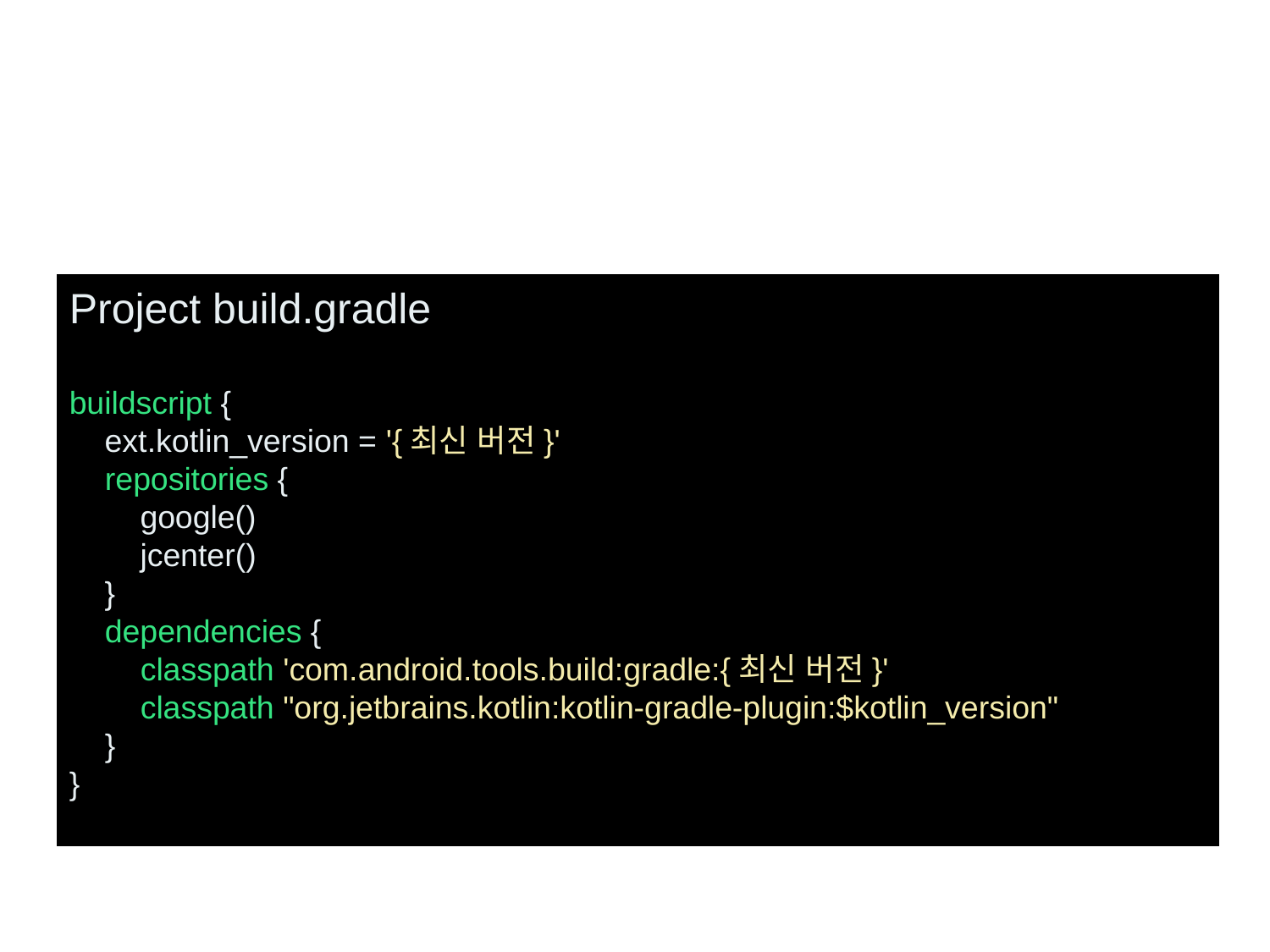

Project build.gradle
buildscript {
    ext.kotlin_version = '{최신 버전}'
    repositories {
        google()
        jcenter()
    }
    dependencies {
        classpath 'com.android.tools.build:gradle:{최신 버전}'
        classpath "org.jetbrains.kotlin:kotlin-gradle-plugin:$kotlin_version"
    }
}